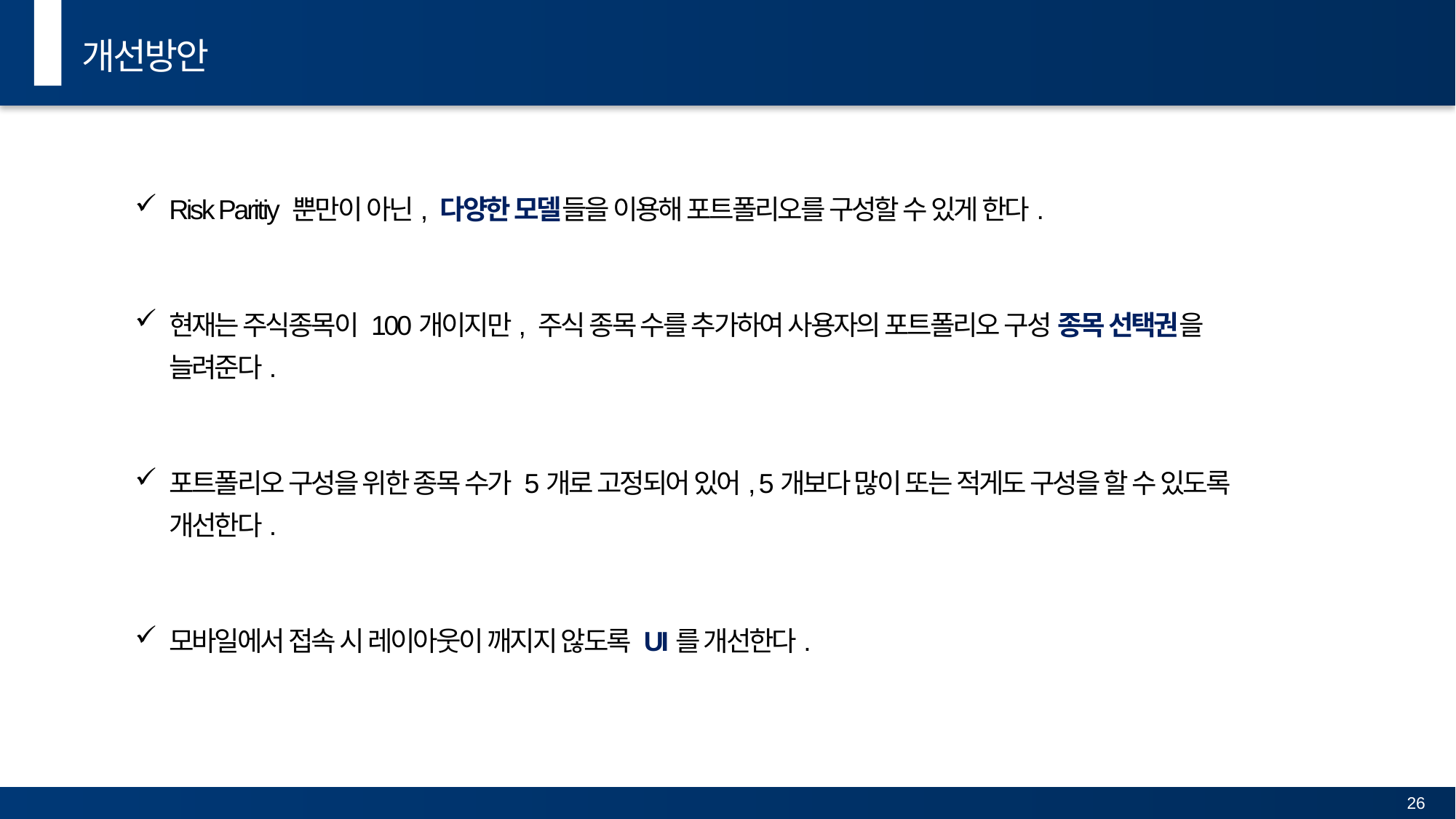

개선방안

Risk Paritiy 뿐만이 아닌, 다양한 모델들을 이용해 포트폴리오를 구성할 수 있게 한다.

현재는 주식종목이 100개이지만, 주식 종목 수를 추가하여 사용자의 포트폴리오 구성 종목 선택권을 늘려준다.

포트폴리오 구성을 위한 종목 수가 5개로 고정되어 있어, 5개보다 많이 또는 적게도 구성을 할 수 있도록 개선한다.

모바일에서 접속 시 레이아웃이 깨지지 않도록 UI를 개선한다.

26